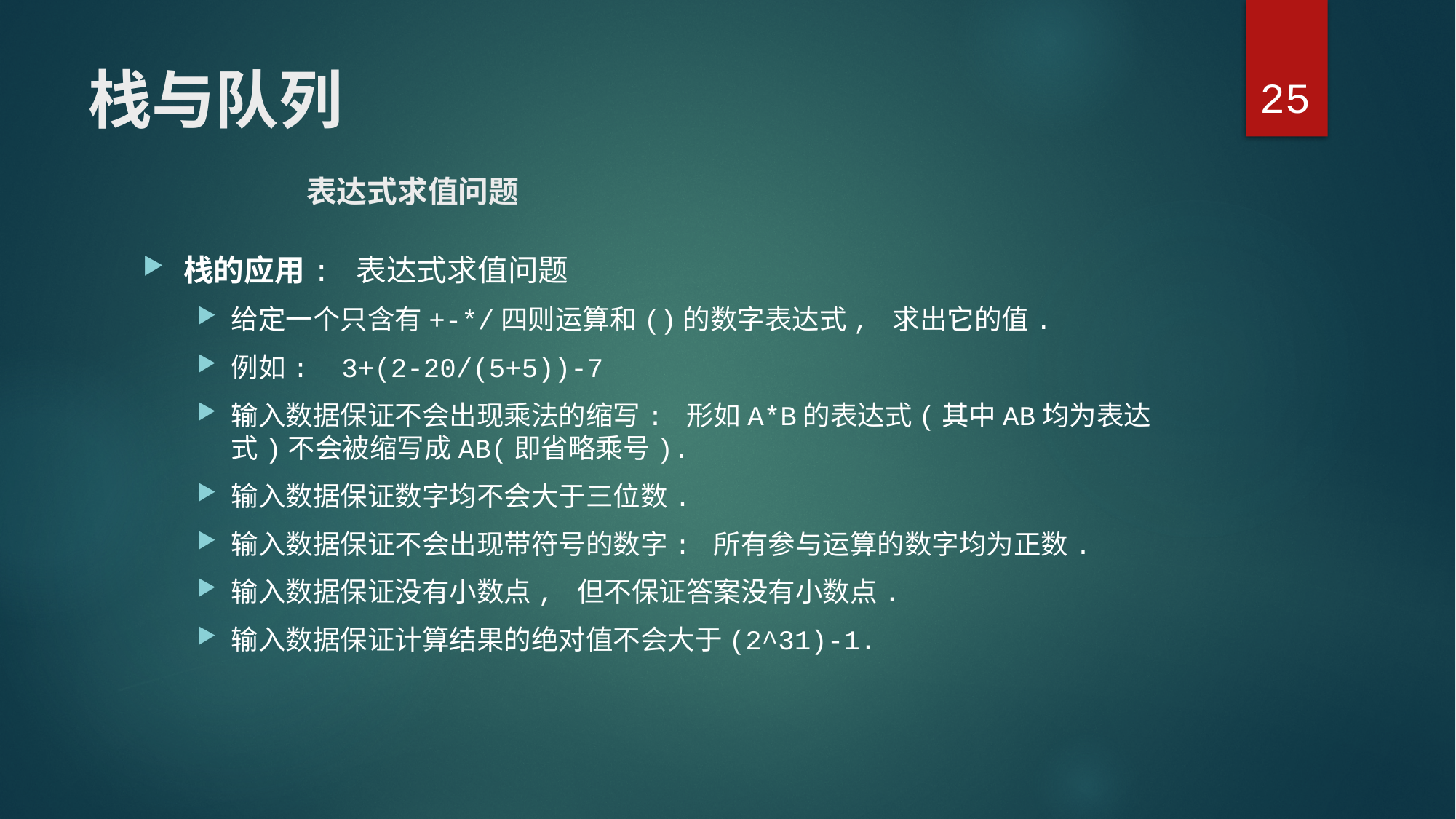

25
# 栈与队列 表达式求值问题
栈的应用: 表达式求值问题
给定一个只含有+-*/四则运算和()的数字表达式, 求出它的值.
例如:  3+(2-20/(5+5))-7
输入数据保证不会出现乘法的缩写: 形如A*B的表达式(其中AB均为表达式)不会被缩写成AB(即省略乘号).
输入数据保证数字均不会大于三位数.
输入数据保证不会出现带符号的数字: 所有参与运算的数字均为正数.
输入数据保证没有小数点, 但不保证答案没有小数点.
输入数据保证计算结果的绝对值不会大于(2^31)-1.